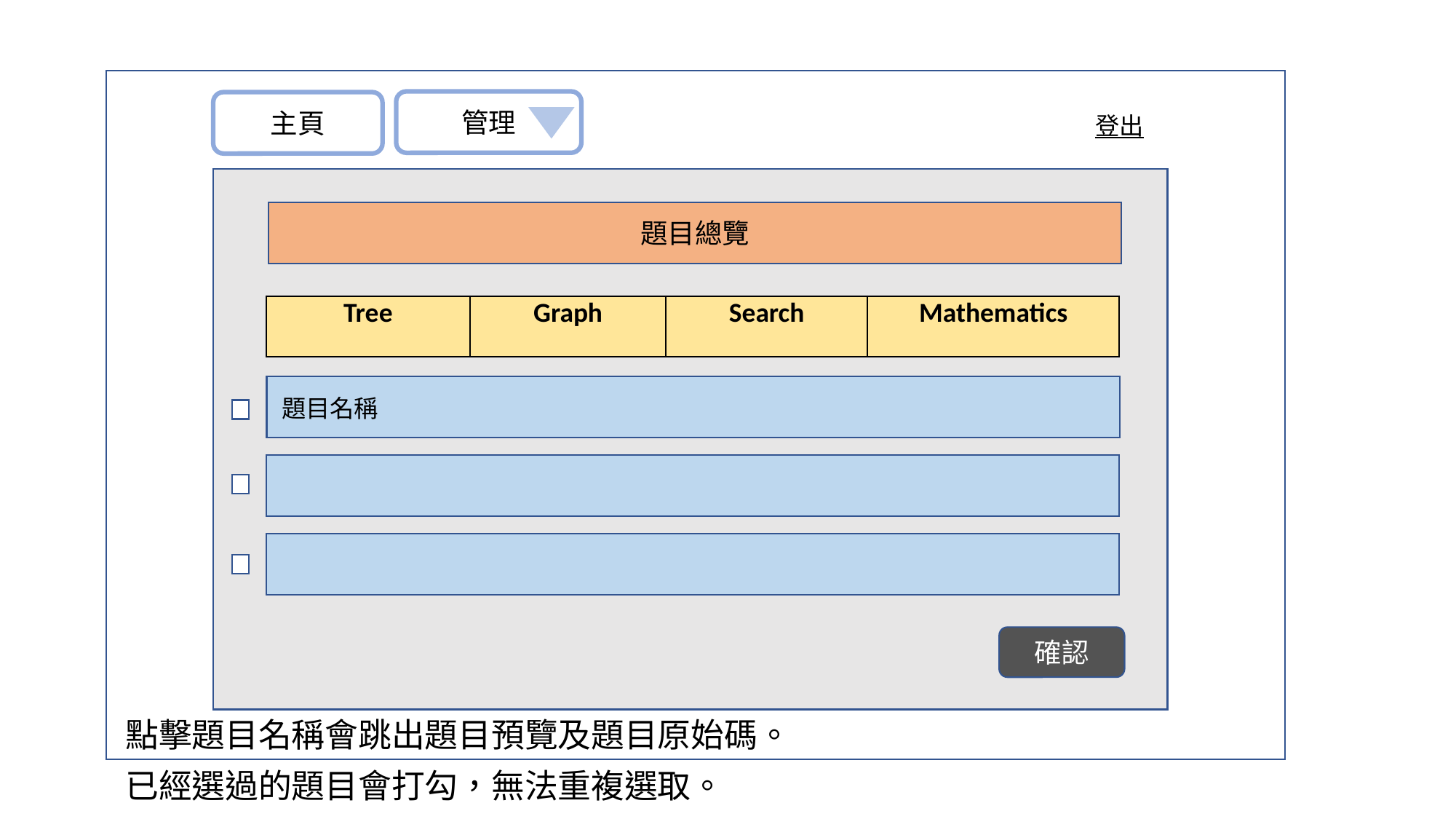

管理

主頁
登出
題目總覽
| Tree | Graph | Search | Mathematics |
| --- | --- | --- | --- |

題目名稱

確認
點擊題目名稱會跳出題目預覽及題目原始碼。
已經選過的題目會打勾，無法重複選取。